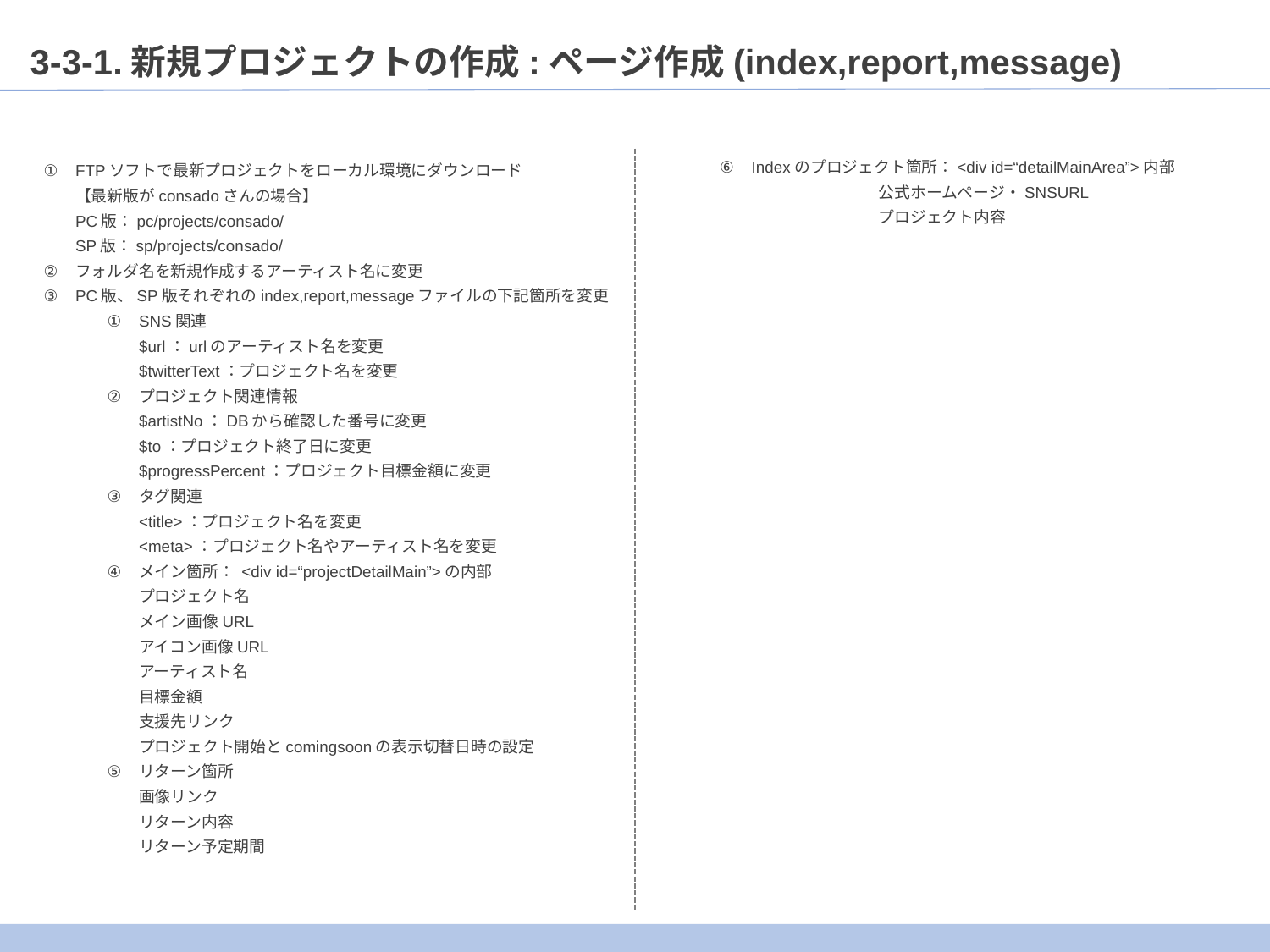

3-3-1.新規プロジェクトの作成:ページ作成(index,report,message)
Indexのプロジェクト箇所：<div id=“detailMainArea”>内部
	公式ホームページ・SNSURL
	プロジェクト内容

FTPソフトで最新プロジェクトをローカル環境にダウンロード
【最新版がconsadoさんの場合】
PC版：pc/projects/consado/
SP版：sp/projects/consado/
フォルダ名を新規作成するアーティスト名に変更
PC版、SP版それぞれのindex,report,messageファイルの下記箇所を変更
SNS関連
$url：urlのアーティスト名を変更
$twitterText：プロジェクト名を変更
プロジェクト関連情報
$artistNo：DBから確認した番号に変更
$to：プロジェクト終了日に変更
$progressPercent：プロジェクト目標金額に変更
タグ関連
<title>：プロジェクト名を変更
<meta>：プロジェクト名やアーティスト名を変更
メイン箇所： <div id=“projectDetailMain”>の内部
プロジェクト名
メイン画像URL
アイコン画像URL
アーティスト名
目標金額
支援先リンク
プロジェクト開始とcomingsoonの表示切替日時の設定
リターン箇所
画像リンク
リターン内容
リターン予定期間